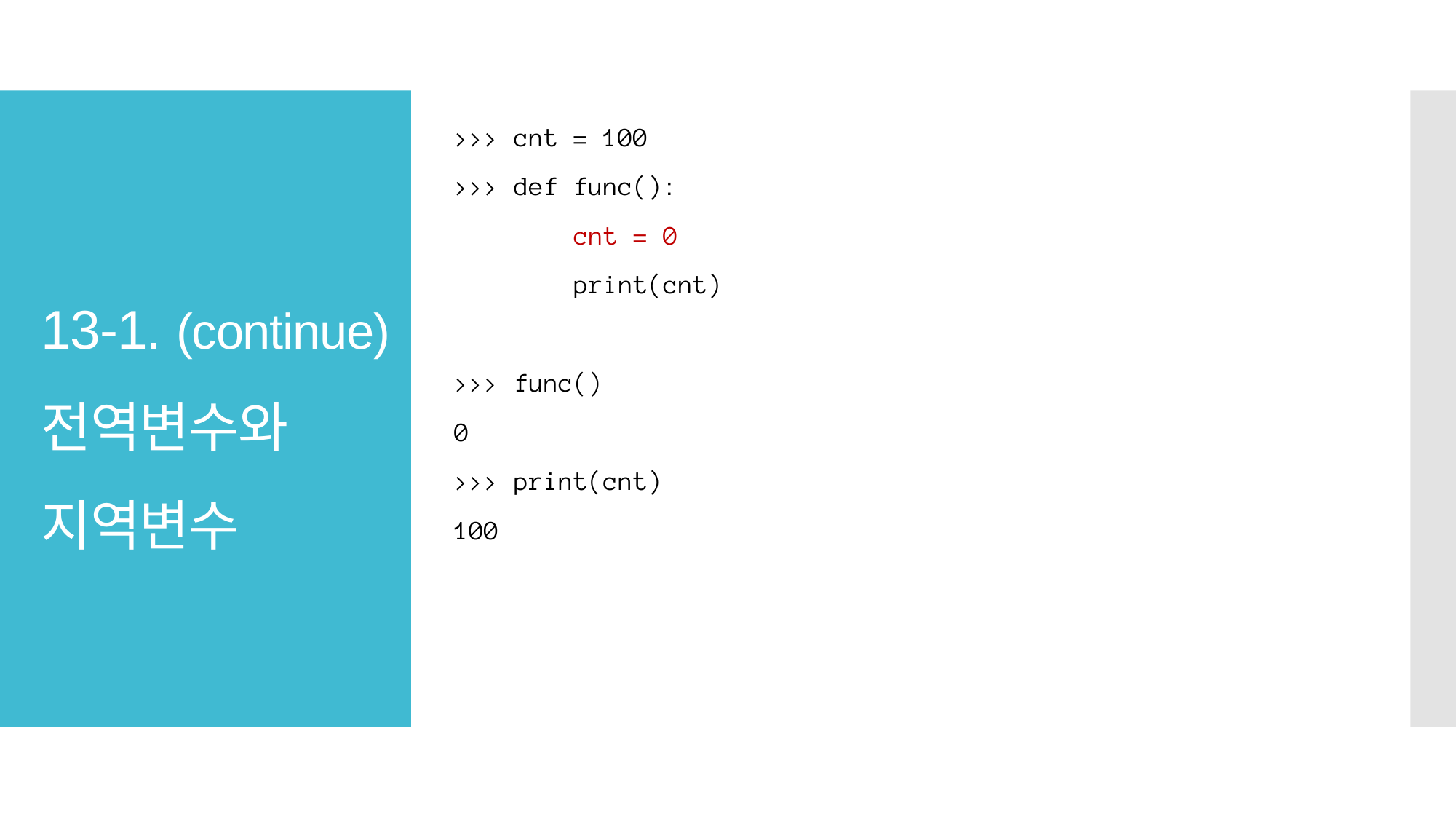

>>> cnt = 100
>>> def func():
        cnt = 0
        print(cnt)

>>> func()
0
>>> print(cnt)
100
# 13-1. (continue) 전역변수와 지역변수